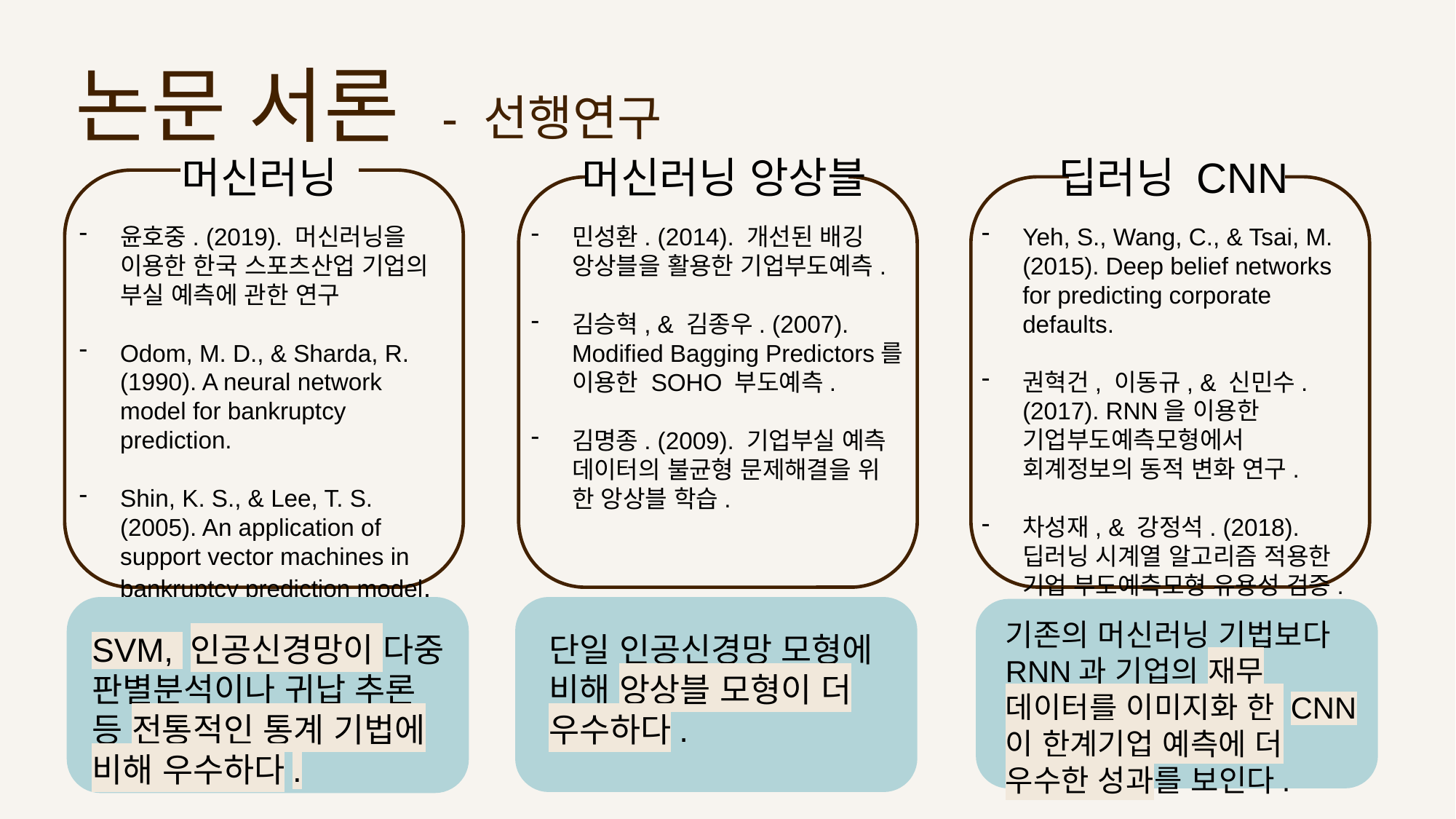

논문 서론 - 선행연구

머신러닝
머신러닝 앙상블
딥러닝 CNN

윤호중. (2019). 머신러닝을 이용한 한국 스포츠산업 기업의 부실 예측에 관한 연구

Odom, M. D., & Sharda, R. (1990). A neural network model for bankruptcy prediction.

Shin, K. S., & Lee, T. S. (2005). An application of support vector machines in bankruptcy prediction model.
Yeh, S., Wang, C., & Tsai, M. (2015). Deep belief networks for predicting corporate defaults.

권혁건, 이동규, & 신민수. (2017). RNN을 이용한 기업부도예측모형에서 회계정보의 동적 변화 연구.

차성재, & 강정석. (2018). 딥러닝 시계열 알고리즘 적용한 기업 부도예측모형 유용성 검증.

민성환. (2014). 개선된 배깅 앙상블을 활용한 기업부도예측.

김승혁, & 김종우. (2007). Modified Bagging Predictors를 이용한 SOHO 부도예측.

김명종. (2009). 기업부실 예측 데이터의 불균형 문제해결을 위 한 앙상블 학습.

기존의 머신러닝 기법보다 RNN과 기업의 재무 데이터를 이미지화 한 CNN이 한계기업 예측에 더 우수한 성과를 보인다.
SVM, 인공신경망이 다중 판별분석이나 귀납 추론 등 전통적인 통계 기법에 비해 우수하다.
단일 인공신경망 모형에 비해 앙상블 모형이 더 우수하다.